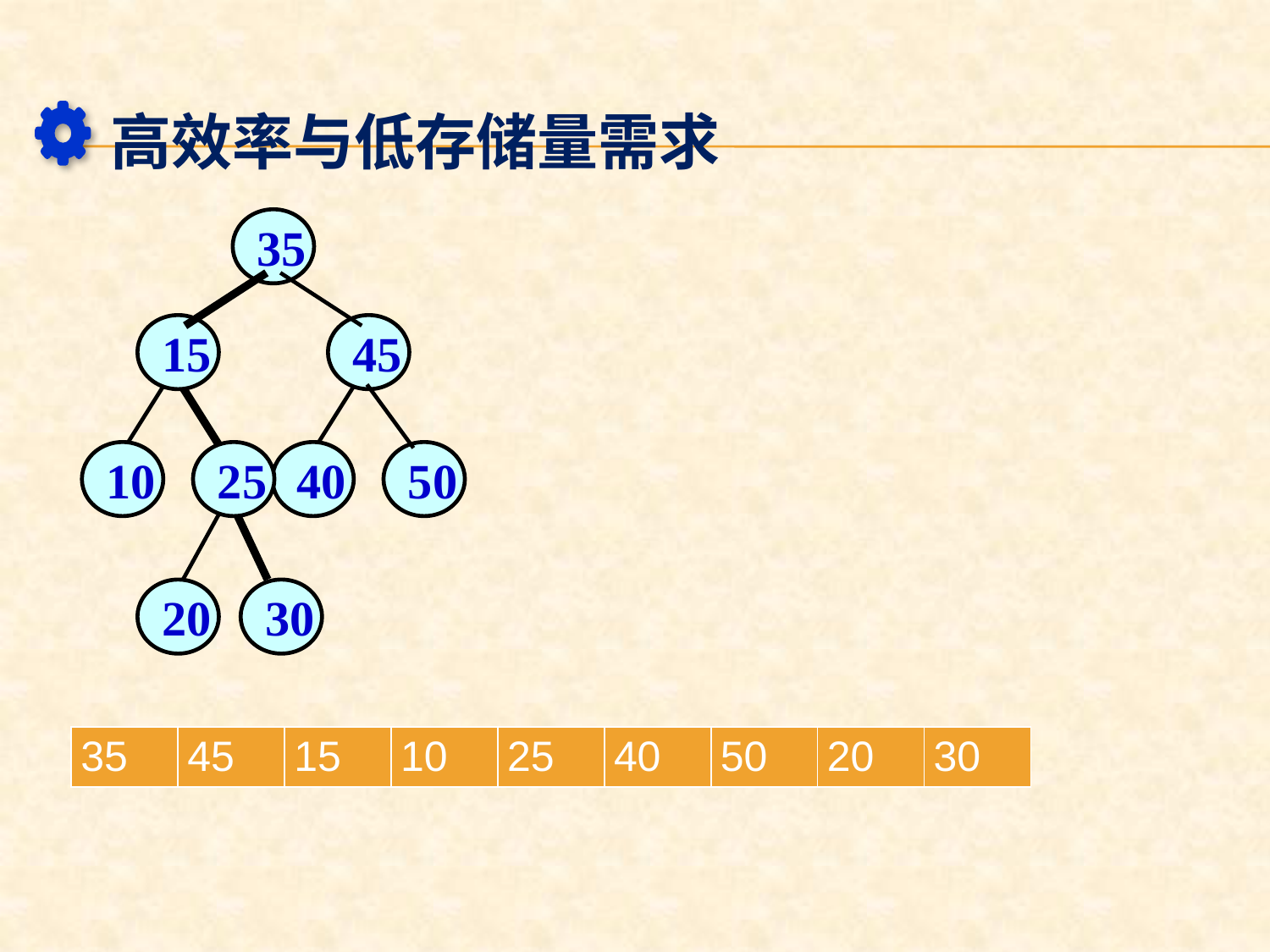

# 高效率与低存储量需求

35

15
45

10
25
40
50

20
30
| 35 | 45 | 15 | 10 | 25 | 40 | 50 | 20 | 30 |
| --- | --- | --- | --- | --- | --- | --- | --- | --- |